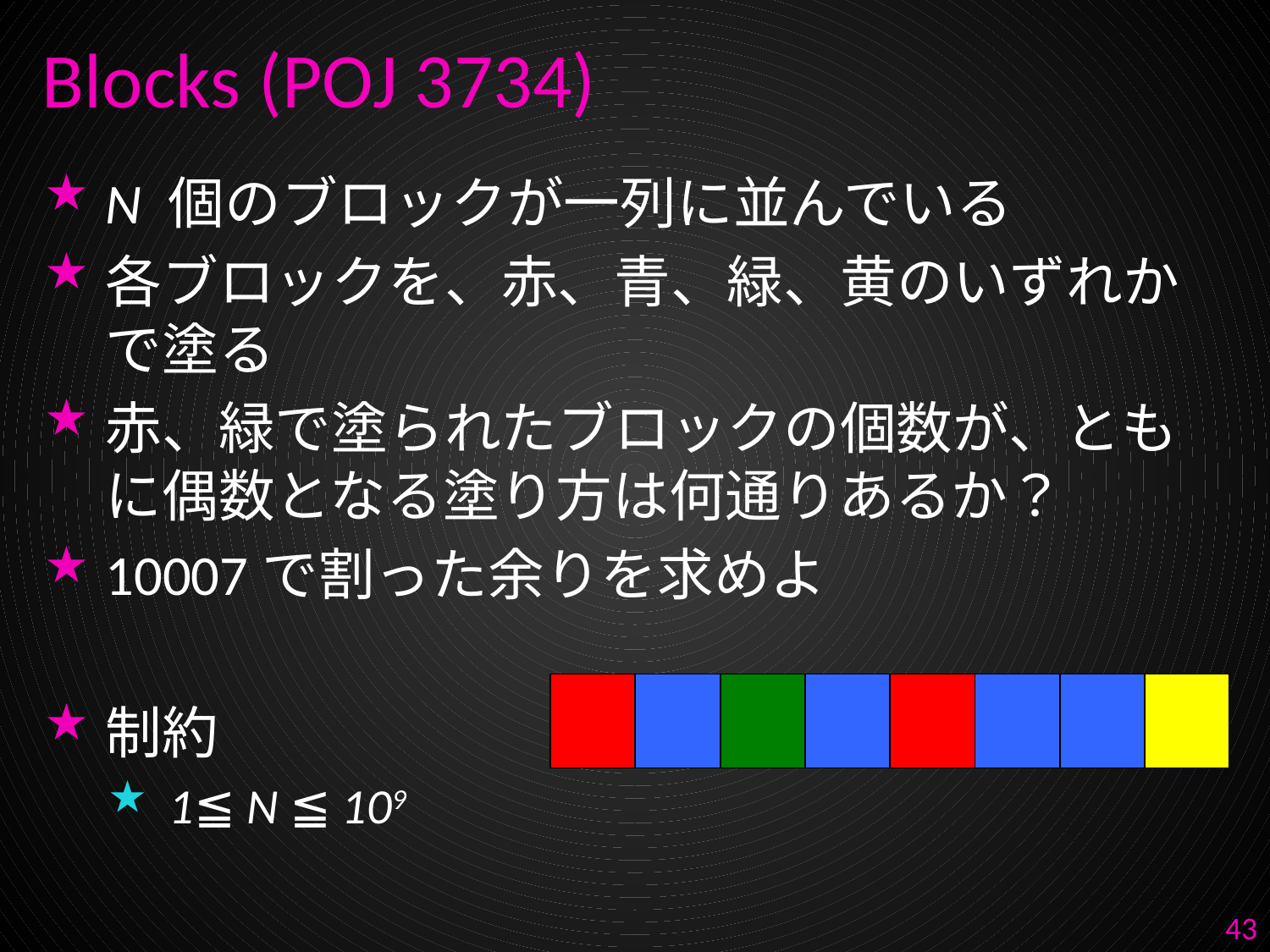

# Blocks (POJ 3734)
N 個のブロックが一列に並んでいる
各ブロックを、赤、青、緑、黄のいずれかで塗る
赤、緑で塗られたブロックの個数が、ともに偶数となる塗り方は何通りあるか？
10007で割った余りを求めよ

制約
1≦ N ≦ 109

|  |  |  |  |  |  |  |  |
| --- | --- | --- | --- | --- | --- | --- | --- |
43